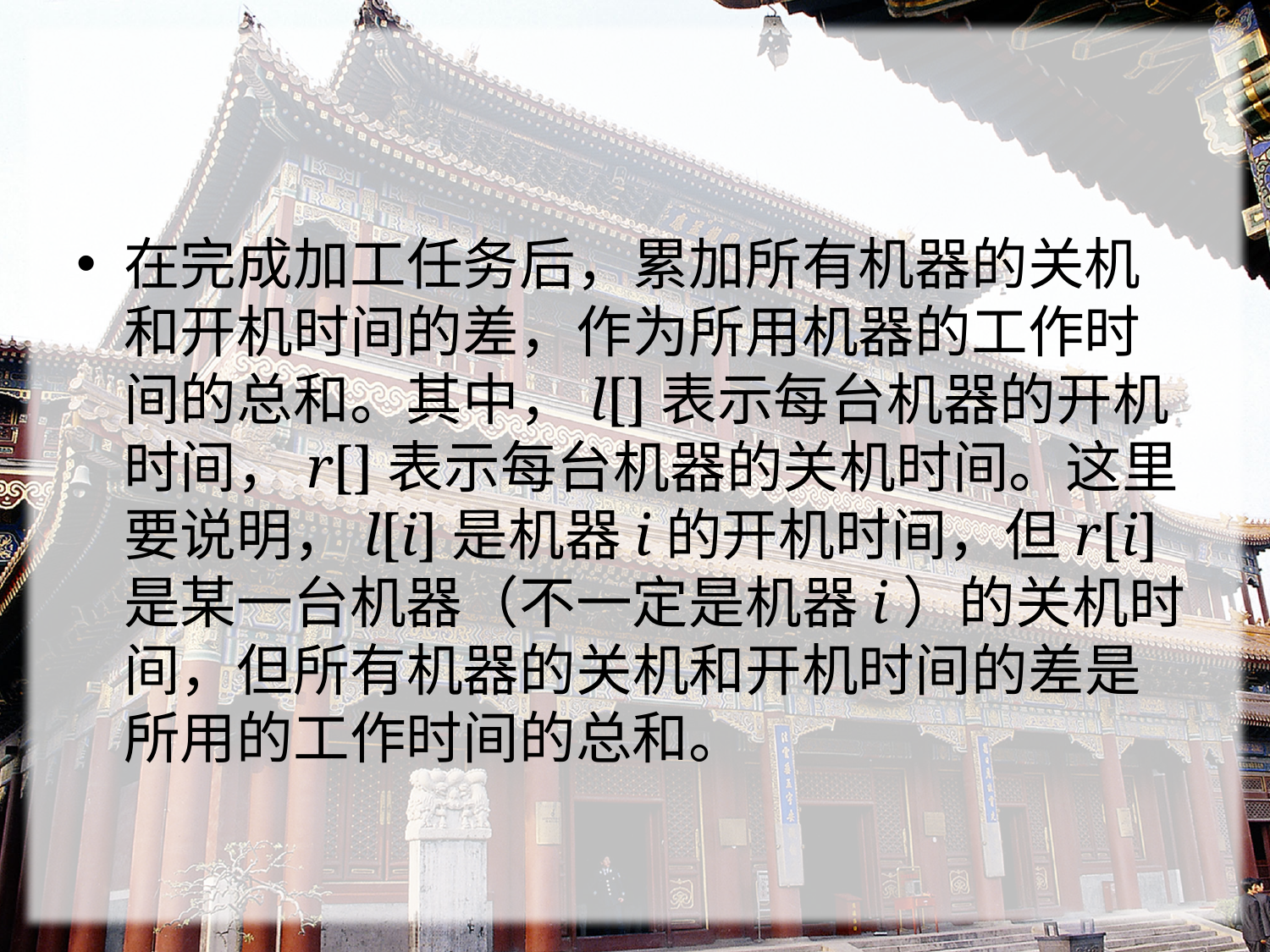

#
在完成加工任务后，累加所有机器的关机和开机时间的差，作为所用机器的工作时间的总和。其中，l[]表示每台机器的开机时间，r[]表示每台机器的关机时间。这里要说明，l[i]是机器i的开机时间，但r[i]是某一台机器（不一定是机器i）的关机时间，但所有机器的关机和开机时间的差是所用的工作时间的总和。